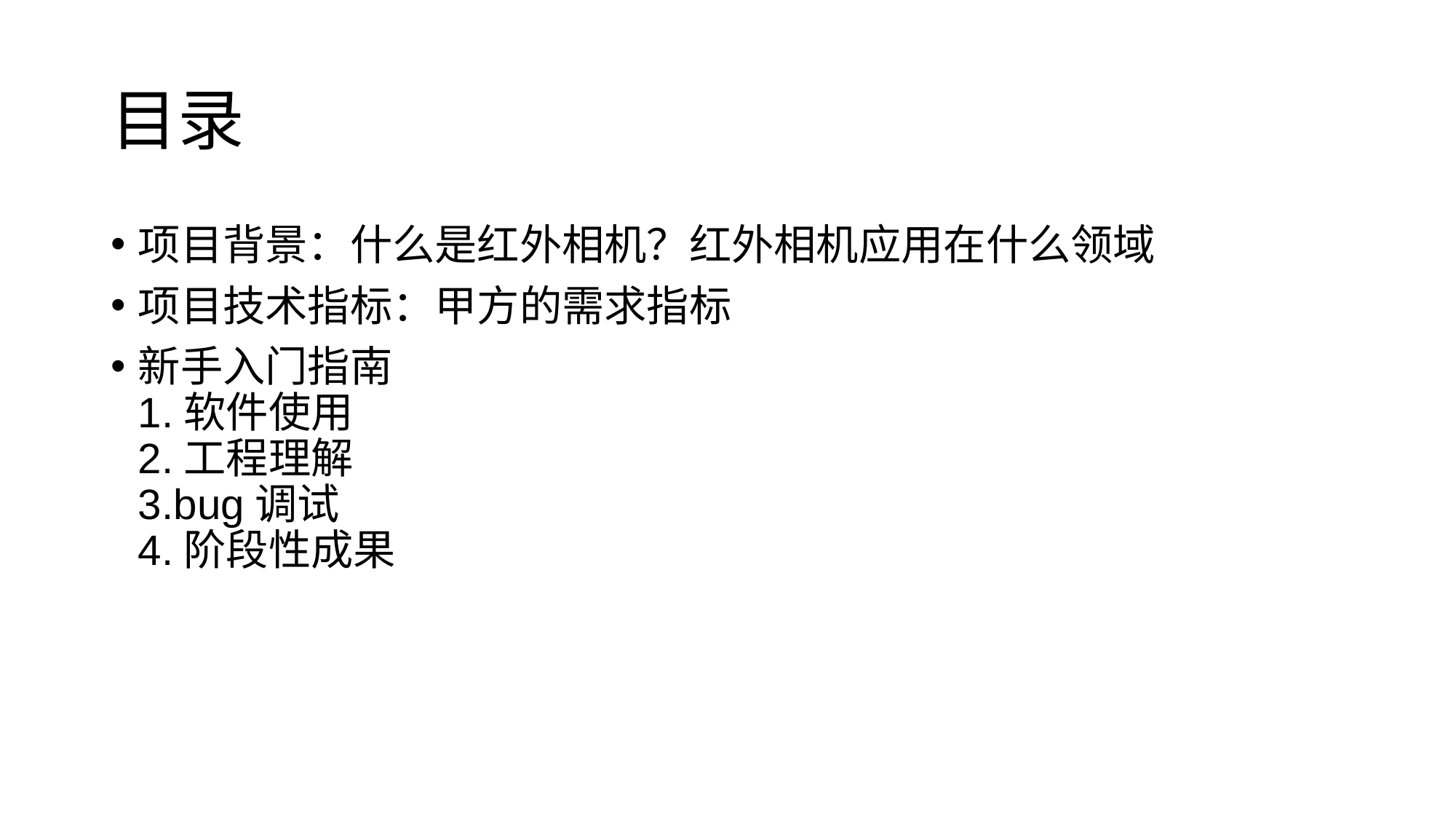

# 目录
项目背景：什么是红外相机？红外相机应用在什么领域
项目技术指标：甲方的需求指标
新手入门指南
1.软件使用
2.工程理解
3.bug调试
4.阶段性成果